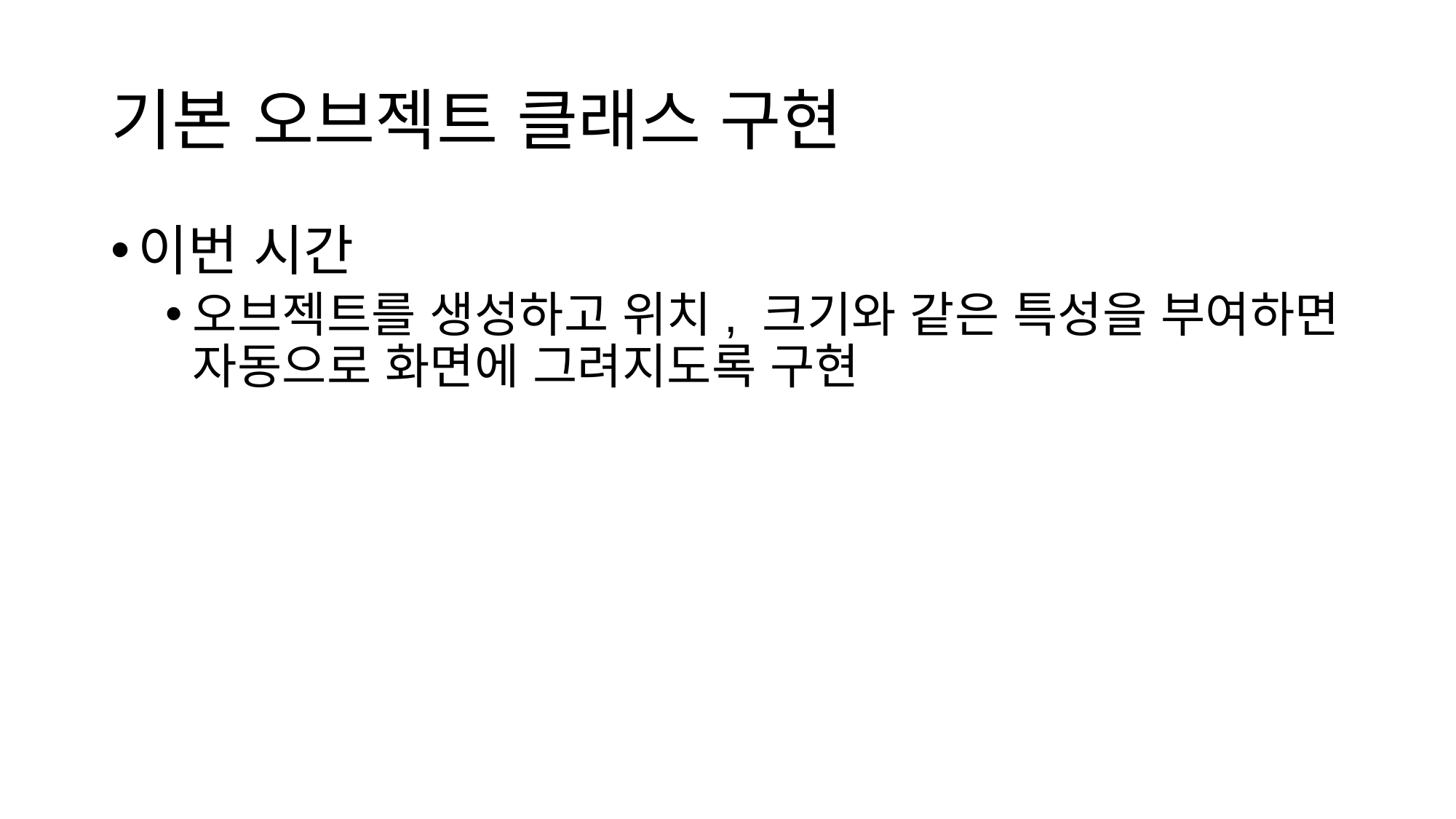

# 기본 오브젝트 클래스 구현
이번 시간
오브젝트를 생성하고 위치, 크기와 같은 특성을 부여하면 자동으로 화면에 그려지도록 구현